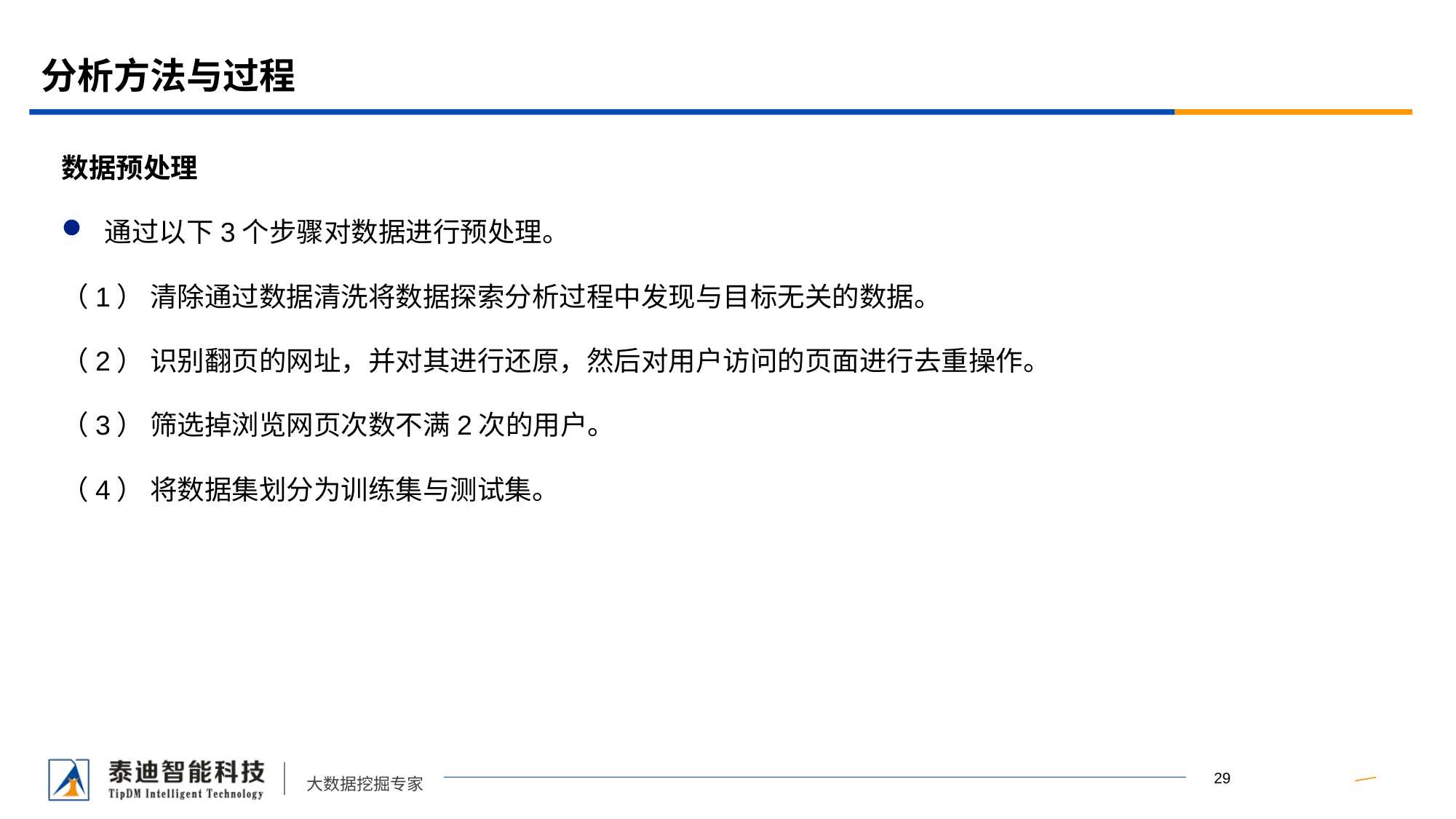

# 分析方法与过程
数据预处理
通过以下3个步骤对数据进行预处理。
（1） 清除通过数据清洗将数据探索分析过程中发现与目标无关的数据。
（2） 识别翻页的网址，并对其进行还原，然后对用户访问的页面进行去重操作。
（3） 筛选掉浏览网页次数不满2次的用户。
（4） 将数据集划分为训练集与测试集。